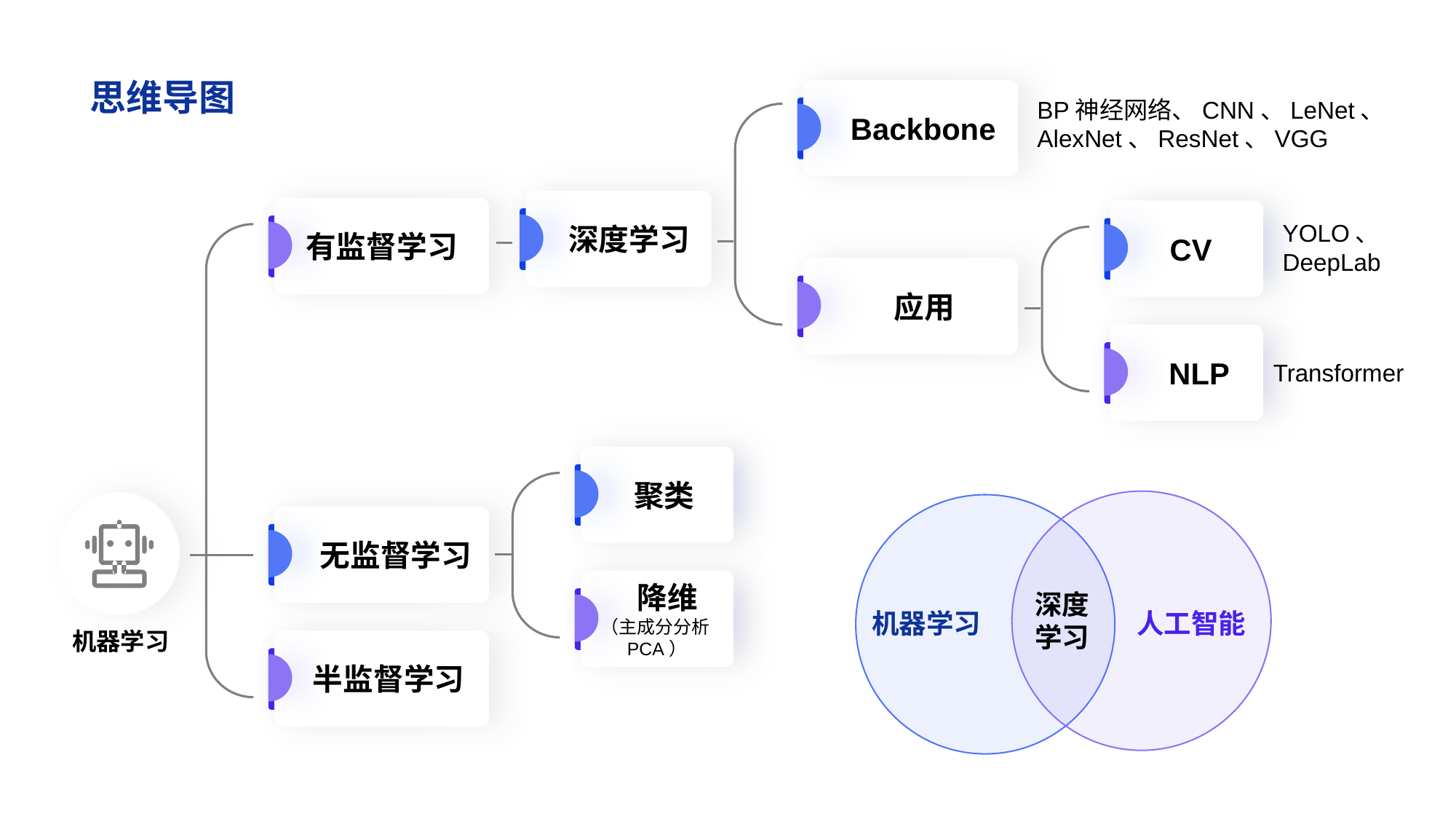

# 思维导图
   Backbone

BP神经网络、CNN、LeNet、
AlexNet、ResNet、VGG

  深度学习

有监督学习
 CV
YOLO、
DeepLab

   应用

   NLP

Transformer
 聚类

Text here
机器学习

   无监督学习

  降维
（主成分分析PCA）
深度
学习

机器学习
人工智能
 半监督学习